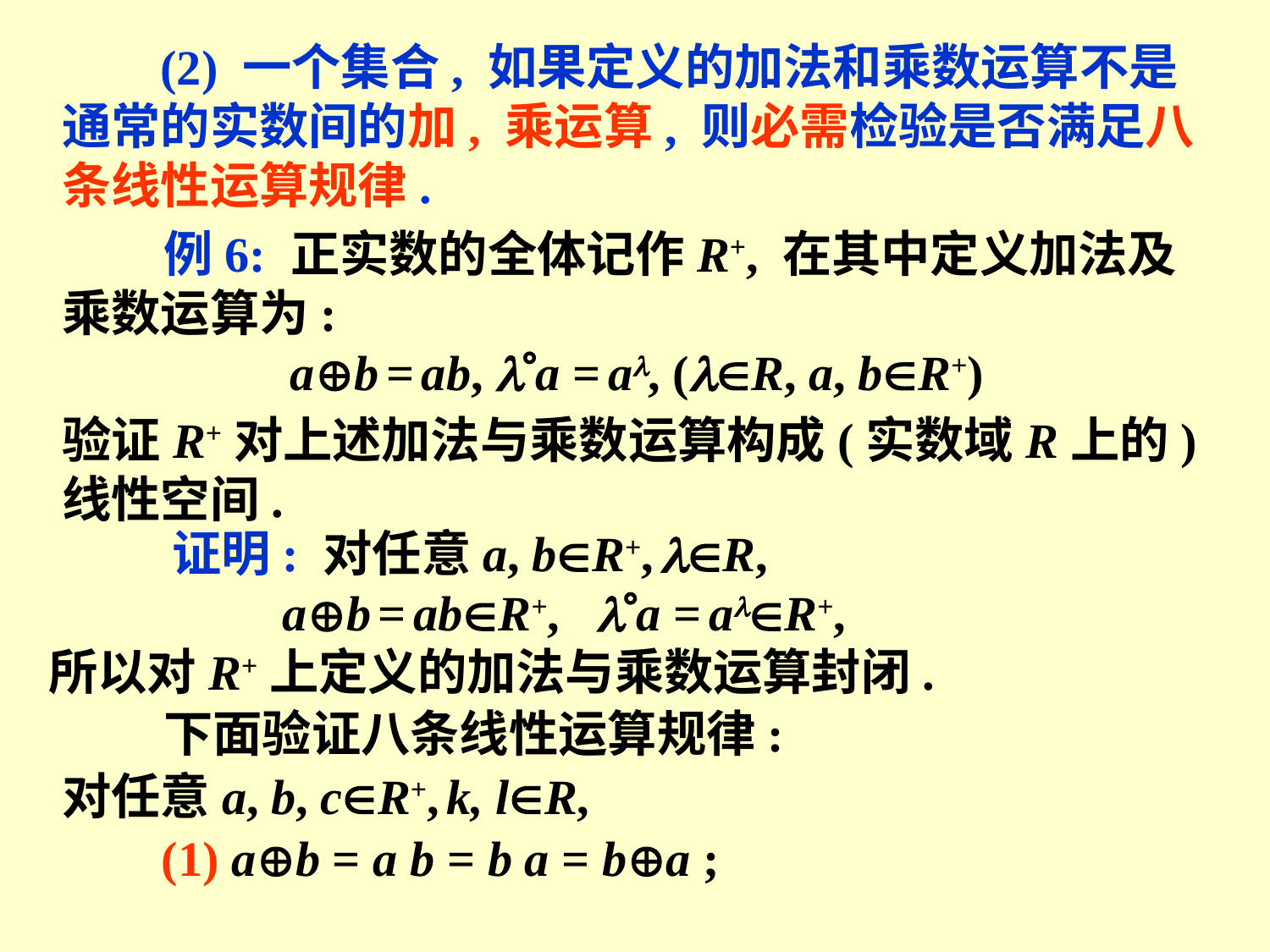

(2) 一个集合, 如果定义的加法和乘数运算不是通常的实数间的加, 乘运算, 则必需检验是否满足八条线性运算规律.
        例6: 正实数的全体记作R+, 在其中定义加法及乘数运算为:
a⊕b = ab, λ°a = aλ, (λ∈R, a, b∈R+)
验证R+对上述加法与乘数运算构成(实数域R上的)线性空间.
证明: 对任意a, b∈R+, λ∈R,
         a⊕b = ab∈R+,   λ°a = aλ∈R+,
所以对R+上定义的加法与乘数运算封闭.
        下面验证八条线性运算规律:
对任意a, b, c∈R+, k, l∈R,
(1) a⊕b = a b = b a = b⊕a ;